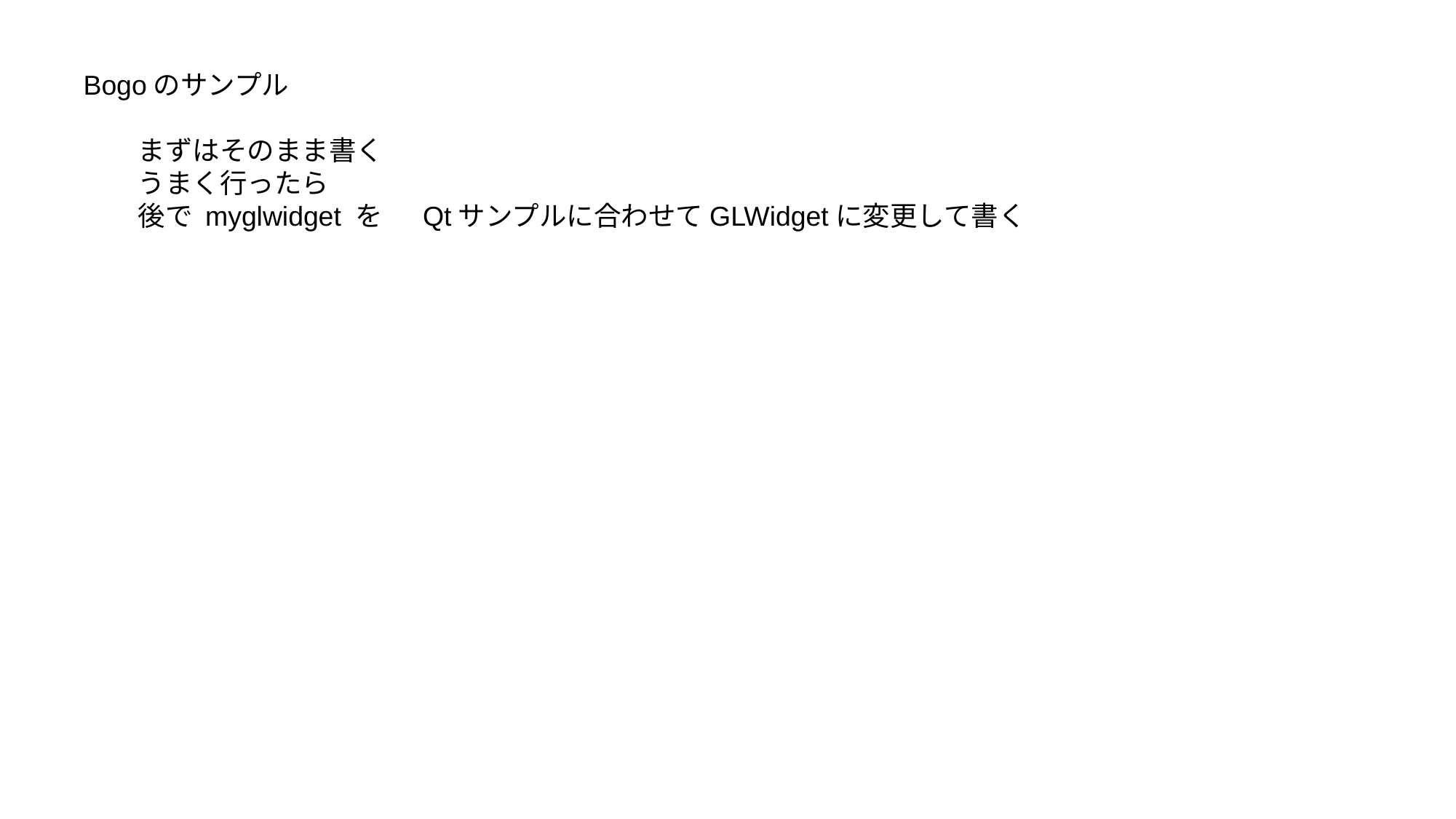

Bogoのサンプル

　　まずはそのまま書く
　　うまく行ったら
　　後で myglwidget を 　Qtサンプルに合わせてGLWidgetに変更して書く